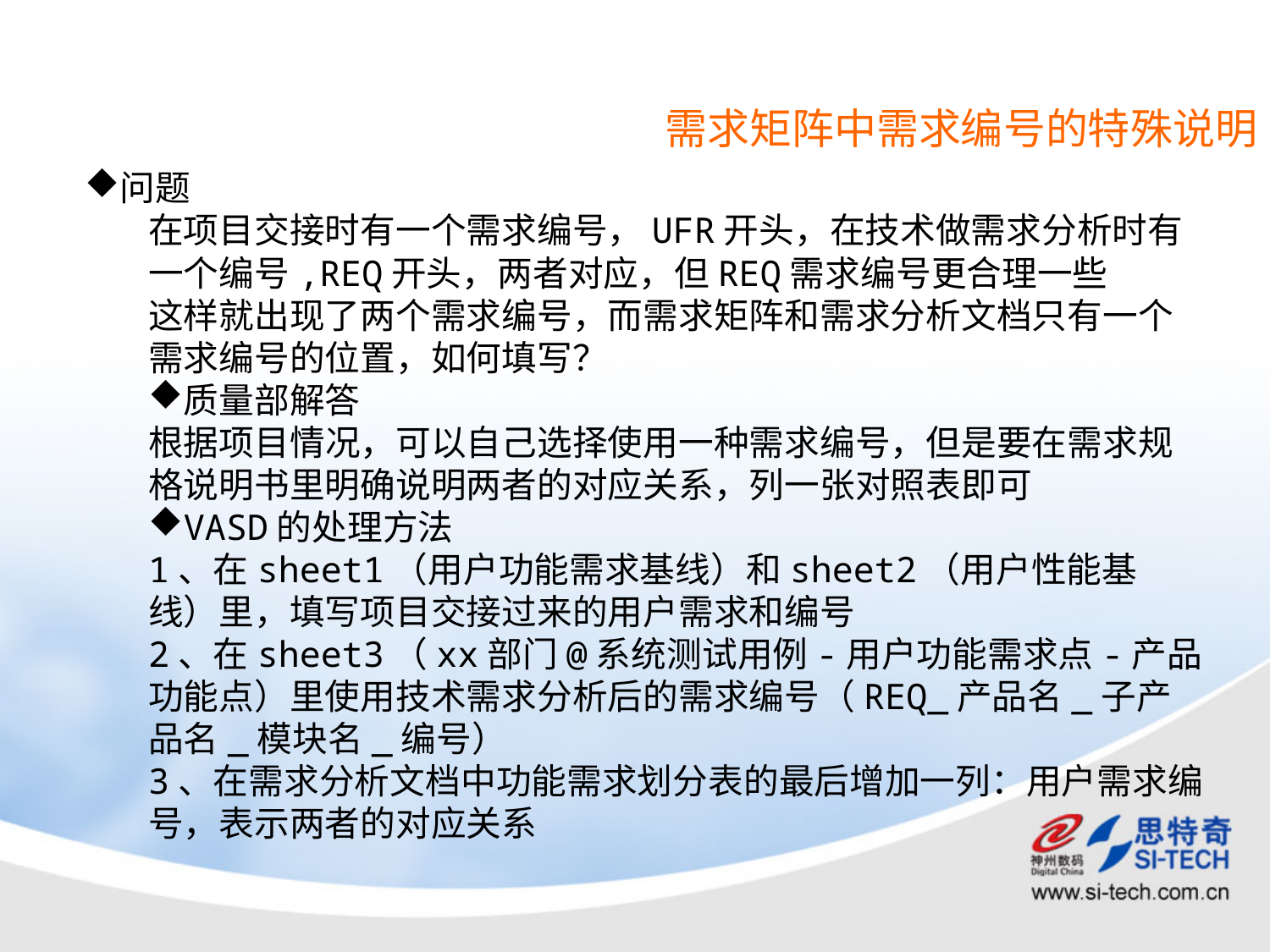

需求矩阵中需求编号的特殊说明
问题
在项目交接时有一个需求编号，UFR开头，在技术做需求分析时有一个编号,REQ开头，两者对应，但REQ需求编号更合理一些
这样就出现了两个需求编号，而需求矩阵和需求分析文档只有一个需求编号的位置，如何填写？
质量部解答
根据项目情况，可以自己选择使用一种需求编号，但是要在需求规格说明书里明确说明两者的对应关系，列一张对照表即可
VASD的处理方法
1、在sheet1（用户功能需求基线）和sheet2（用户性能基线）里，填写项目交接过来的用户需求和编号
2、在sheet3（xx部门@系统测试用例-用户功能需求点-产品功能点）里使用技术需求分析后的需求编号（REQ_产品名_子产品名_模块名_编号）
3、在需求分析文档中功能需求划分表的最后增加一列：用户需求编号，表示两者的对应关系